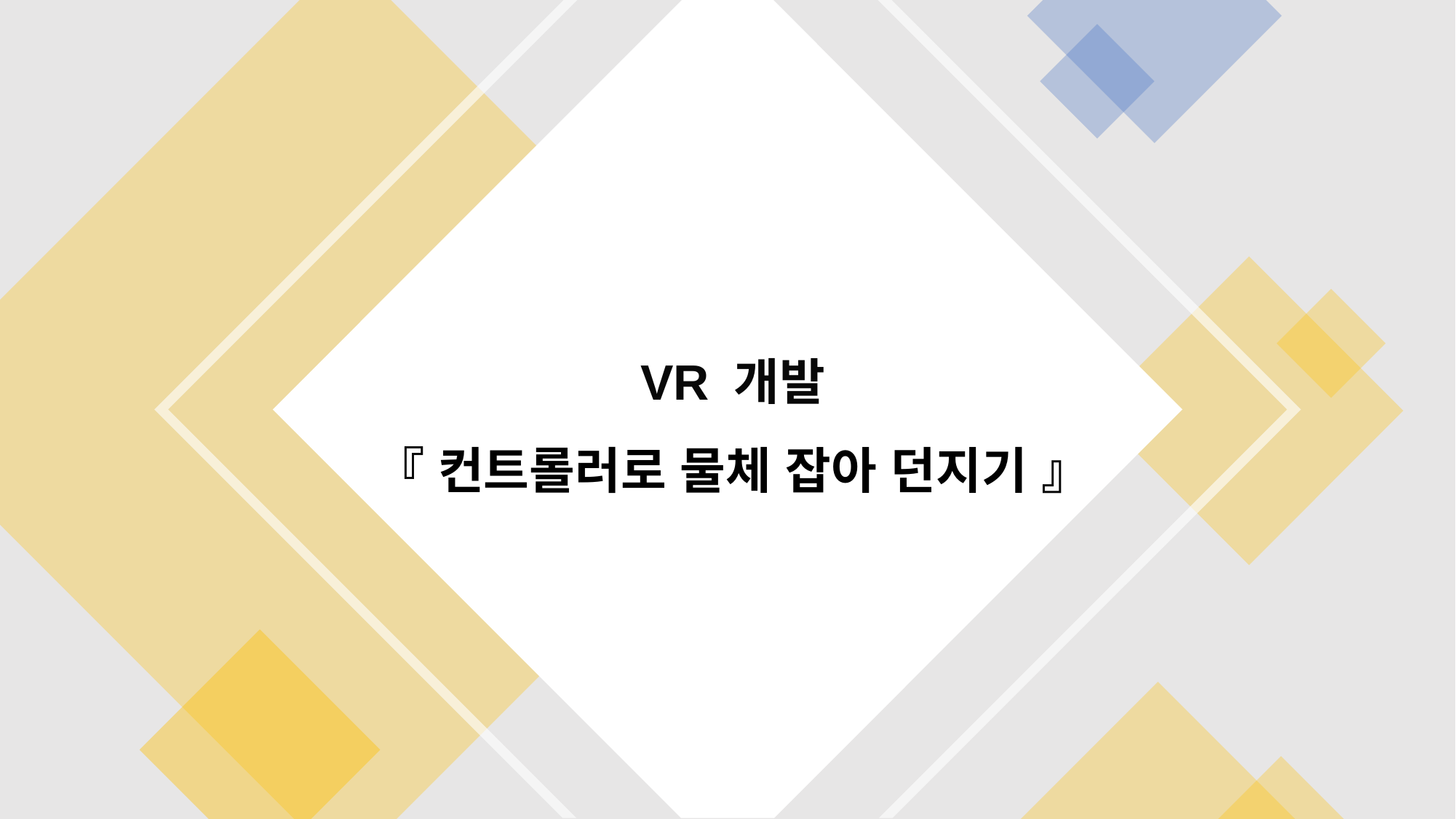

# VR 개발 『 컨트롤러로 물체 잡아 던지기 』